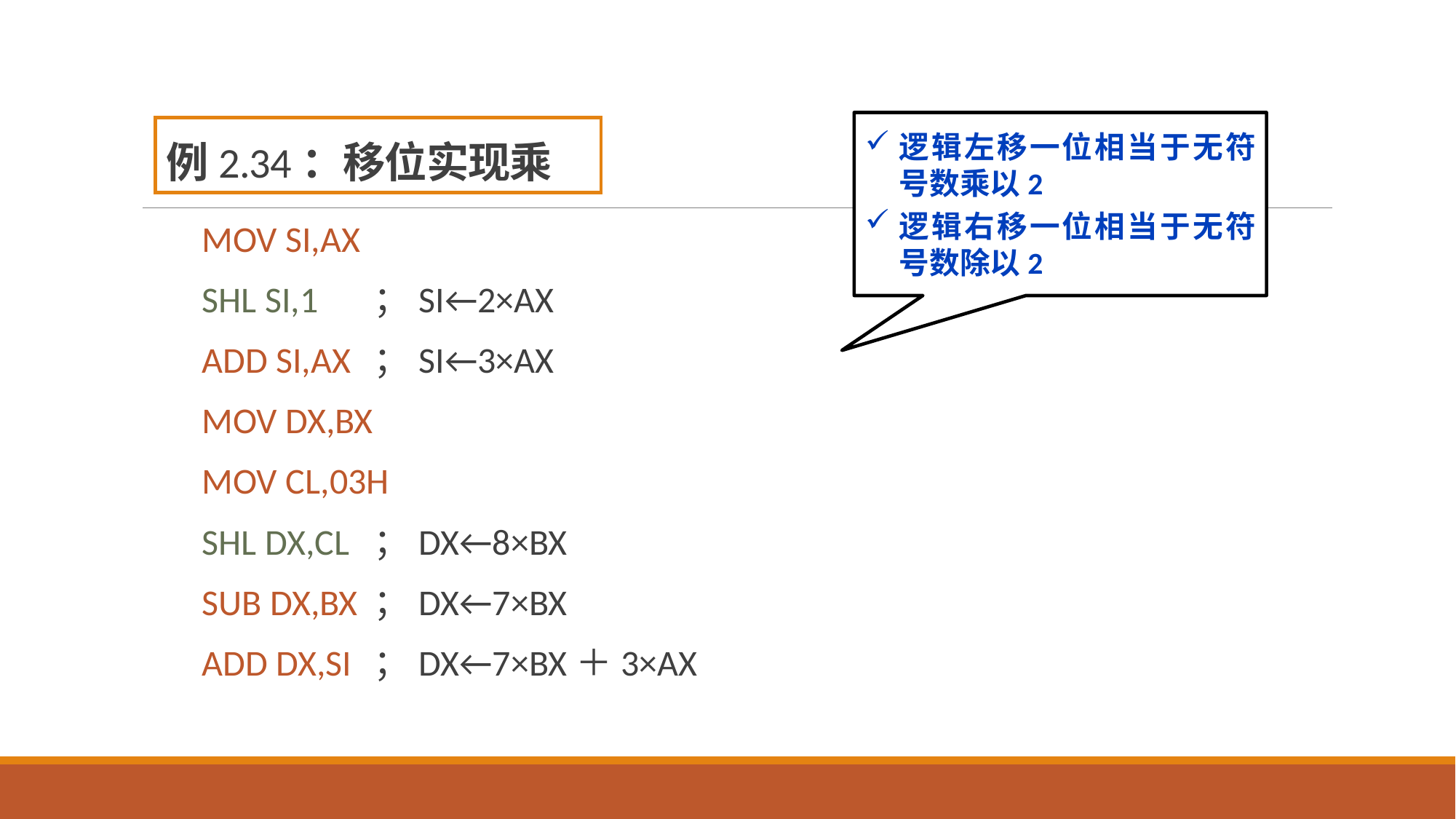

逻辑左移一位相当于无符号数乘以2
逻辑右移一位相当于无符号数除以2
# 例2.34：移位实现乘
MOV SI,AX
SHL SI,1	；SI←2×AX
ADD SI,AX	；SI←3×AX
MOV DX,BX
MOV CL,03H
SHL DX,CL	；DX←8×BX
SUB DX,BX	；DX←7×BX
ADD DX,SI	；DX←7×BX＋3×AX